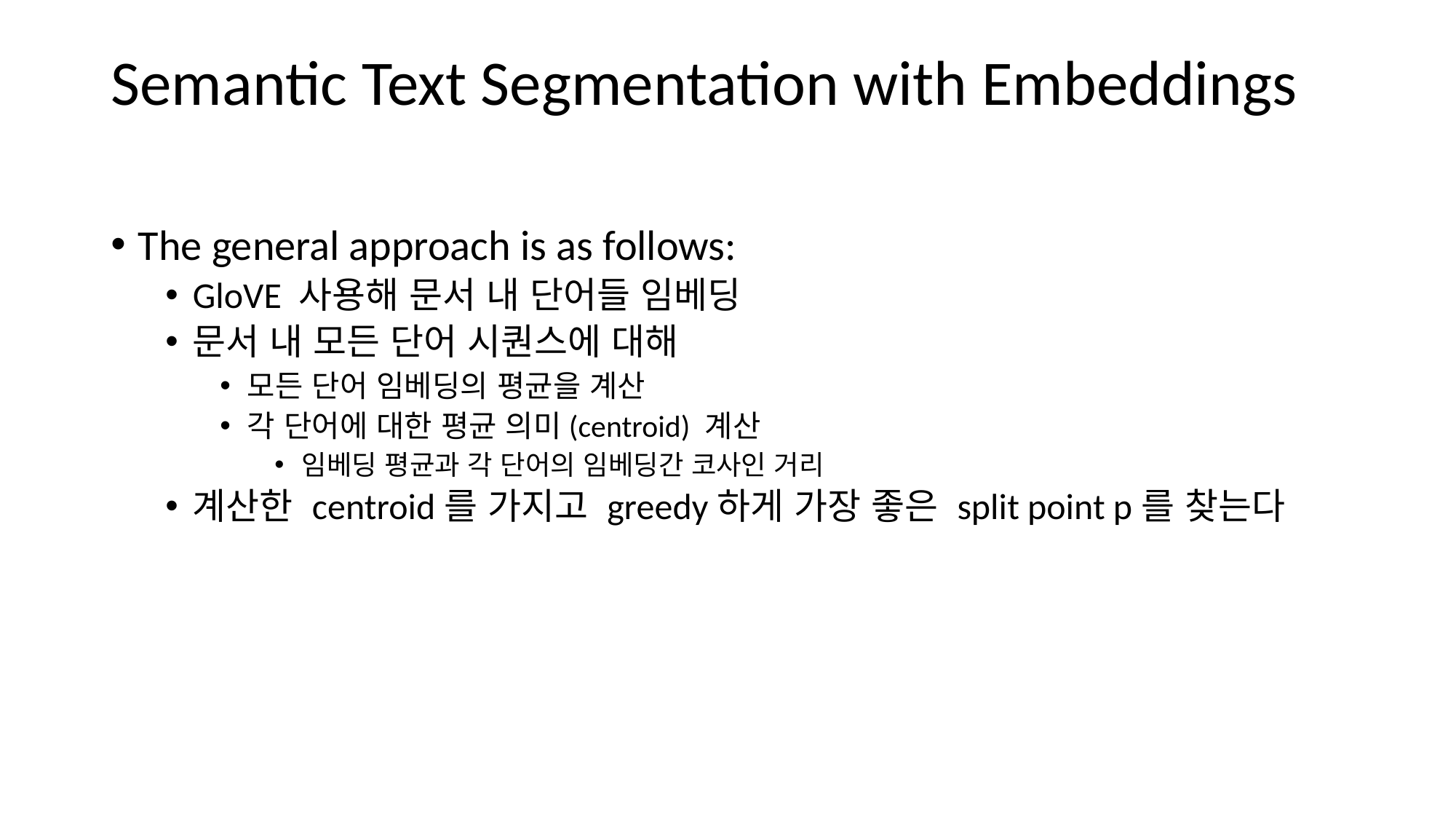

# Semantic Text Segmentation with Embeddings
The general approach is as follows:
GloVE 사용해 문서 내 단어들 임베딩
문서 내 모든 단어 시퀀스에 대해
모든 단어 임베딩의 평균을 계산
각 단어에 대한 평균 의미(centroid) 계산
임베딩 평균과 각 단어의 임베딩간 코사인 거리
계산한 centroid를 가지고 greedy하게 가장 좋은 split point p를 찾는다